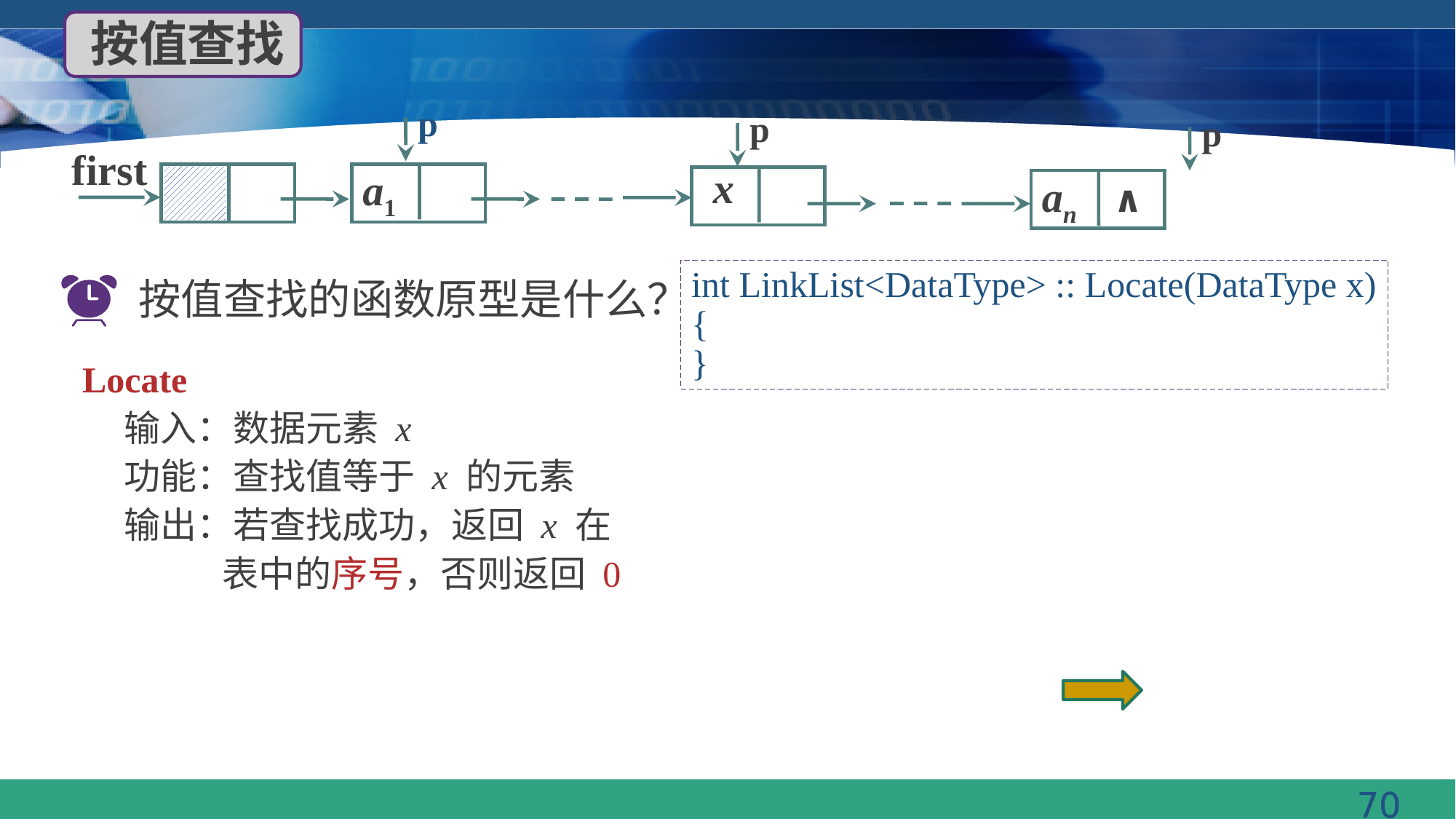

按值查找

p

p

p

first

a1

 x

∧
an

int LinkList<DataType> :: Locate(DataType x)
{
}
按值查找的函数原型是什么？

Locate
    输入：数据元素 x
    功能：查找值等于 x 的元素
    输出：若查找成功，返回 x 在
                表中的序号，否则返回 0